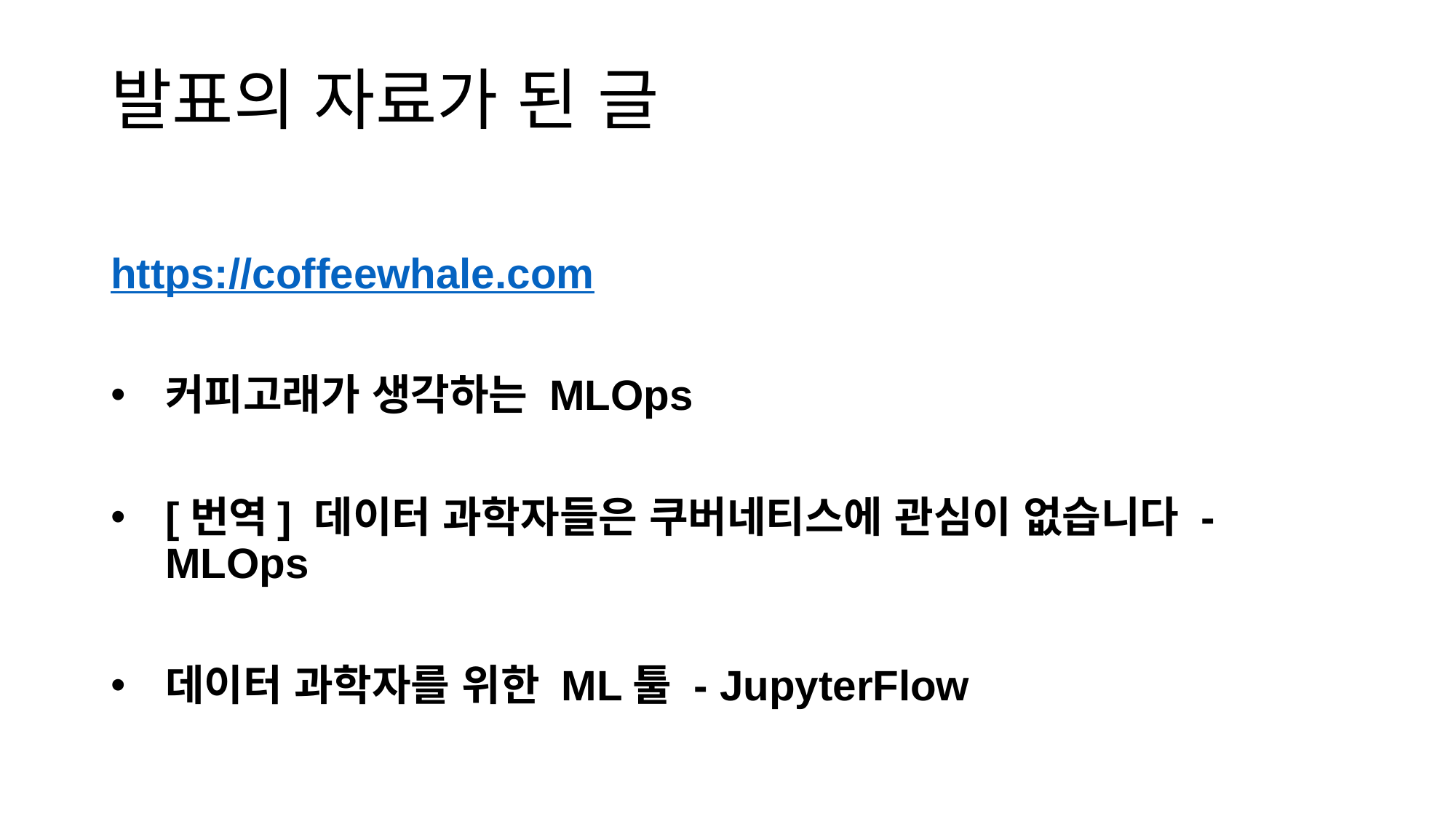

# 발표의 자료가 된 글

https://coffeewhale.com

커피고래가 생각하는 MLOps

[번역] 데이터 과학자들은 쿠버네티스에 관심이 없습니다 - MLOps

데이터 과학자를 위한 ML툴 - JupyterFlow